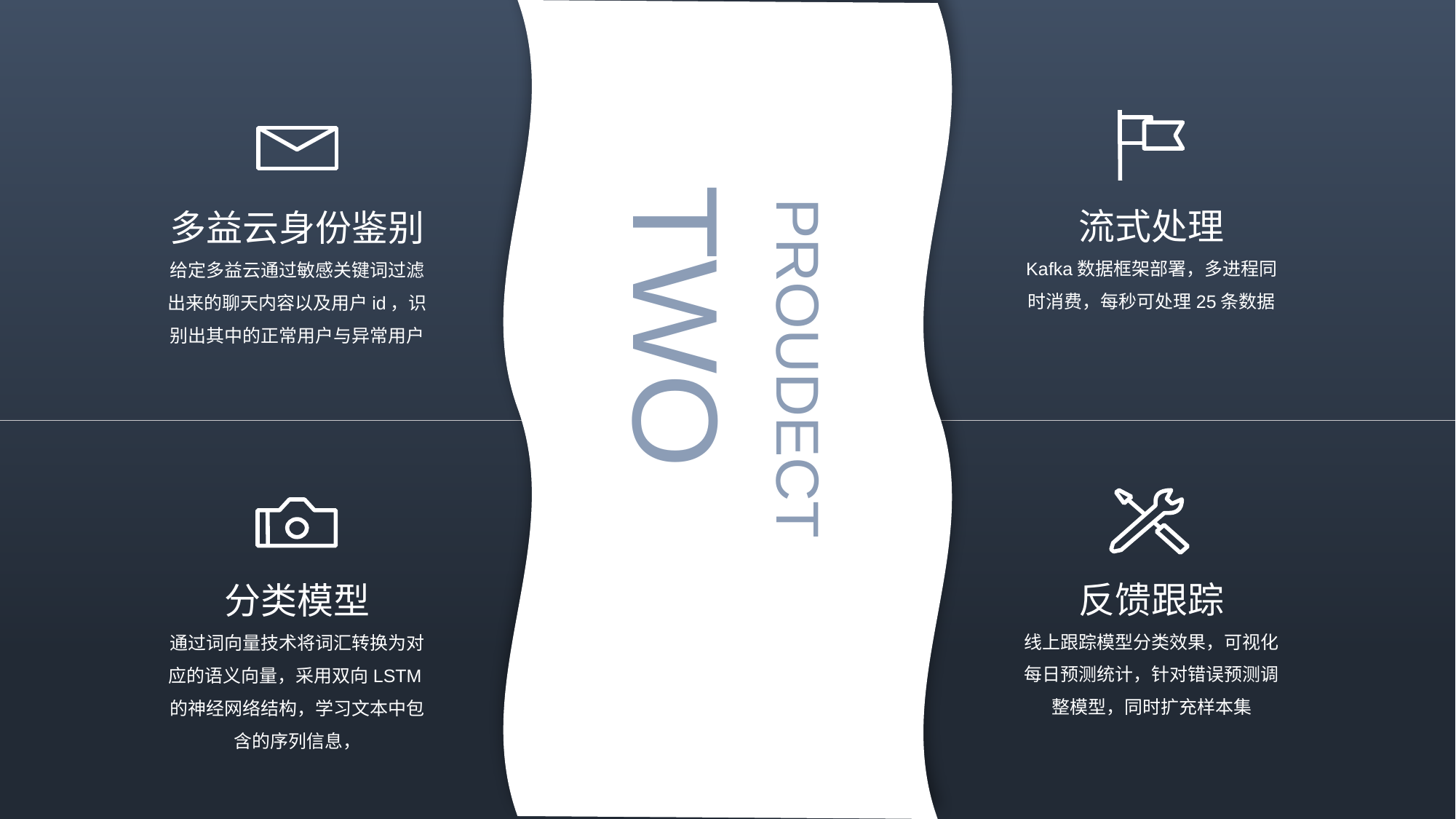

TWO

PROUDECT
流式处理
多益云身份鉴别
Kafka数据框架部署，多进程同时消费，每秒可处理25条数据
给定多益云通过敏感关键词过滤出来的聊天内容以及用户id，识别出其中的正常用户与异常用户

反馈跟踪
分类模型
线上跟踪模型分类效果，可视化每日预测统计，针对错误预测调整模型，同时扩充样本集
通过词向量技术将词汇转换为对应的语义向量，采用双向LSTM的神经网络结构，学习文本中包含的序列信息，